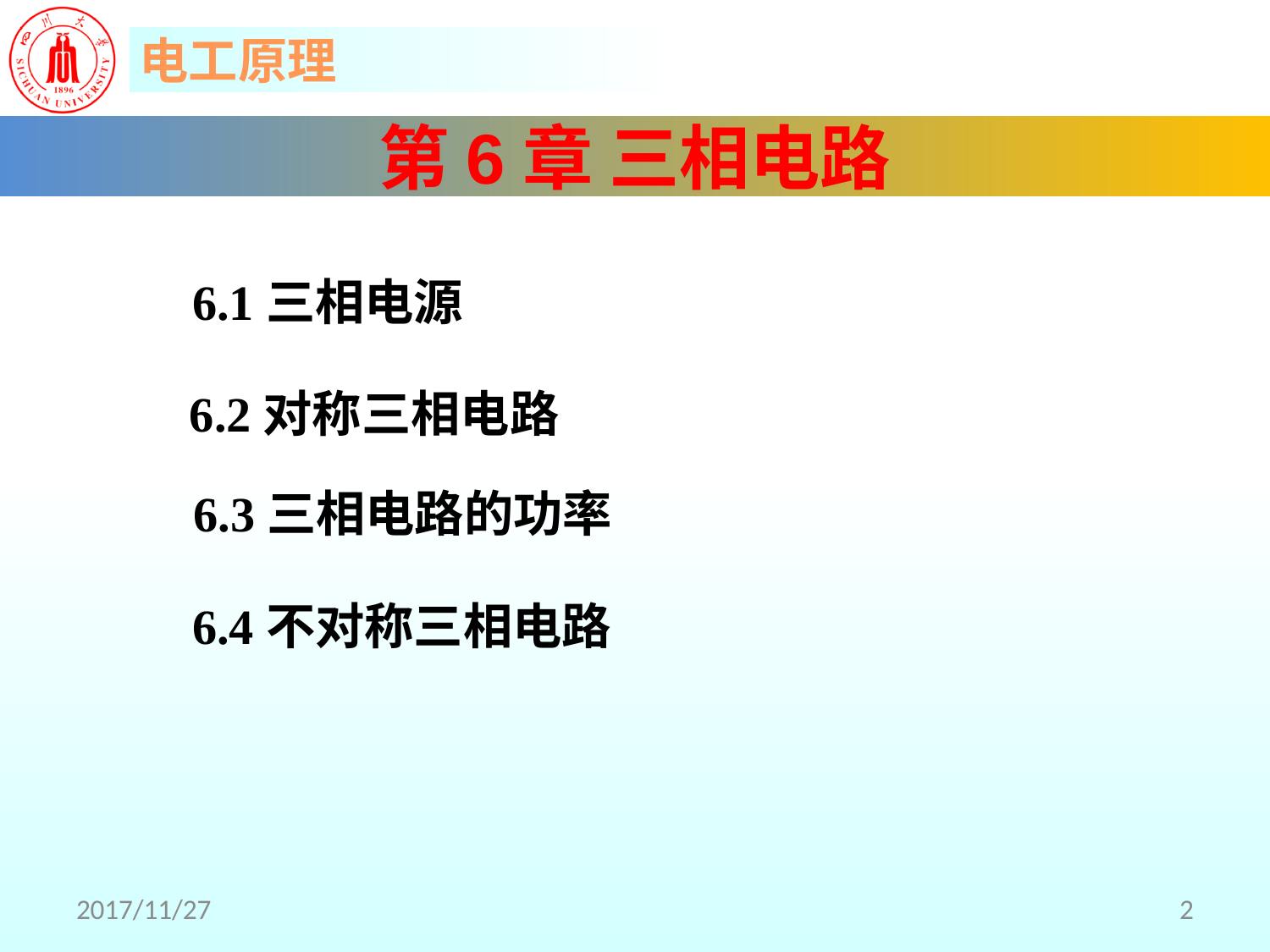

第6章 三相电路
6.1三相电源
6.2对称三相电路
6.3三相电路的功率
6.4不对称三相电路
2017/11/27
2